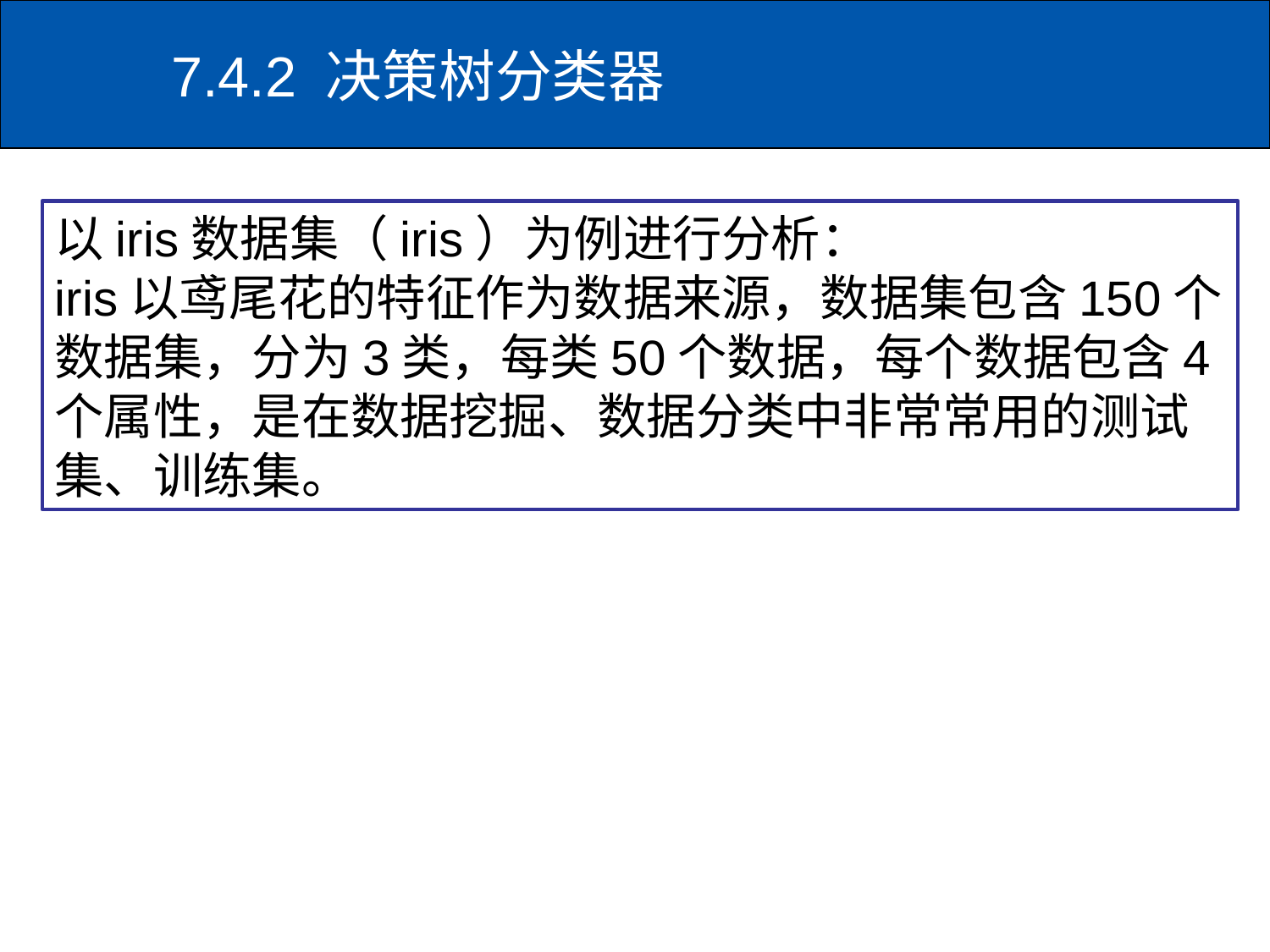

# 7.4.2 决策树分类器
以iris数据集（iris）为例进行分析：
iris以鸢尾花的特征作为数据来源，数据集包含150个数据集，分为3类，每类50个数据，每个数据包含4个属性，是在数据挖掘、数据分类中非常常用的测试集、训练集。